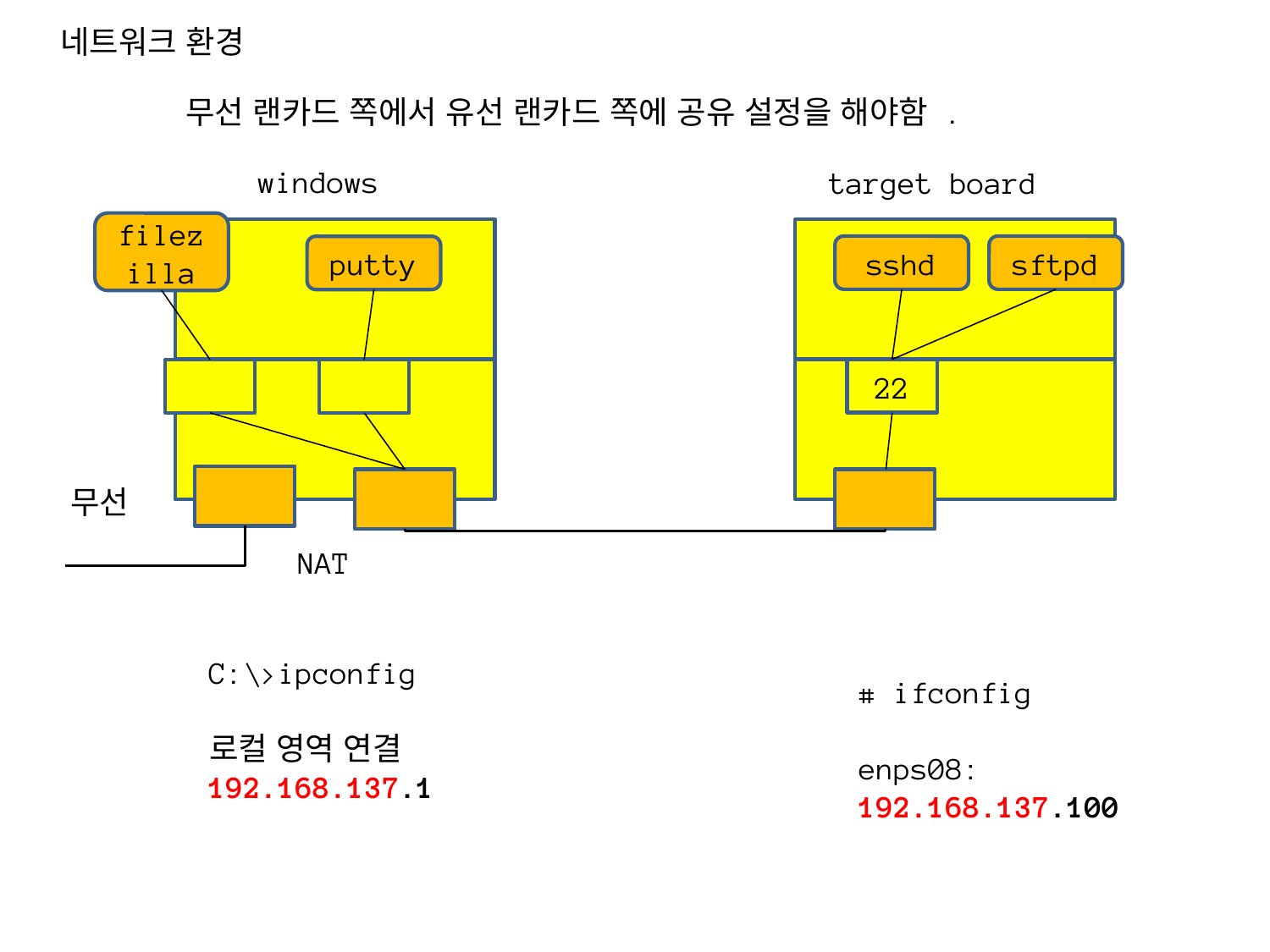

네트워크 환경
무선 랜카드 쪽에서 유선 랜카드 쪽에 공유 설정을 해야함 .
windows
target board
filezilla

sftpd
sshd
putty

22

무선
NAT
C:\>ipconfig

로컬 영역 연결
192.168.137.1
# ifconfig

enps08:
192.168.137.100